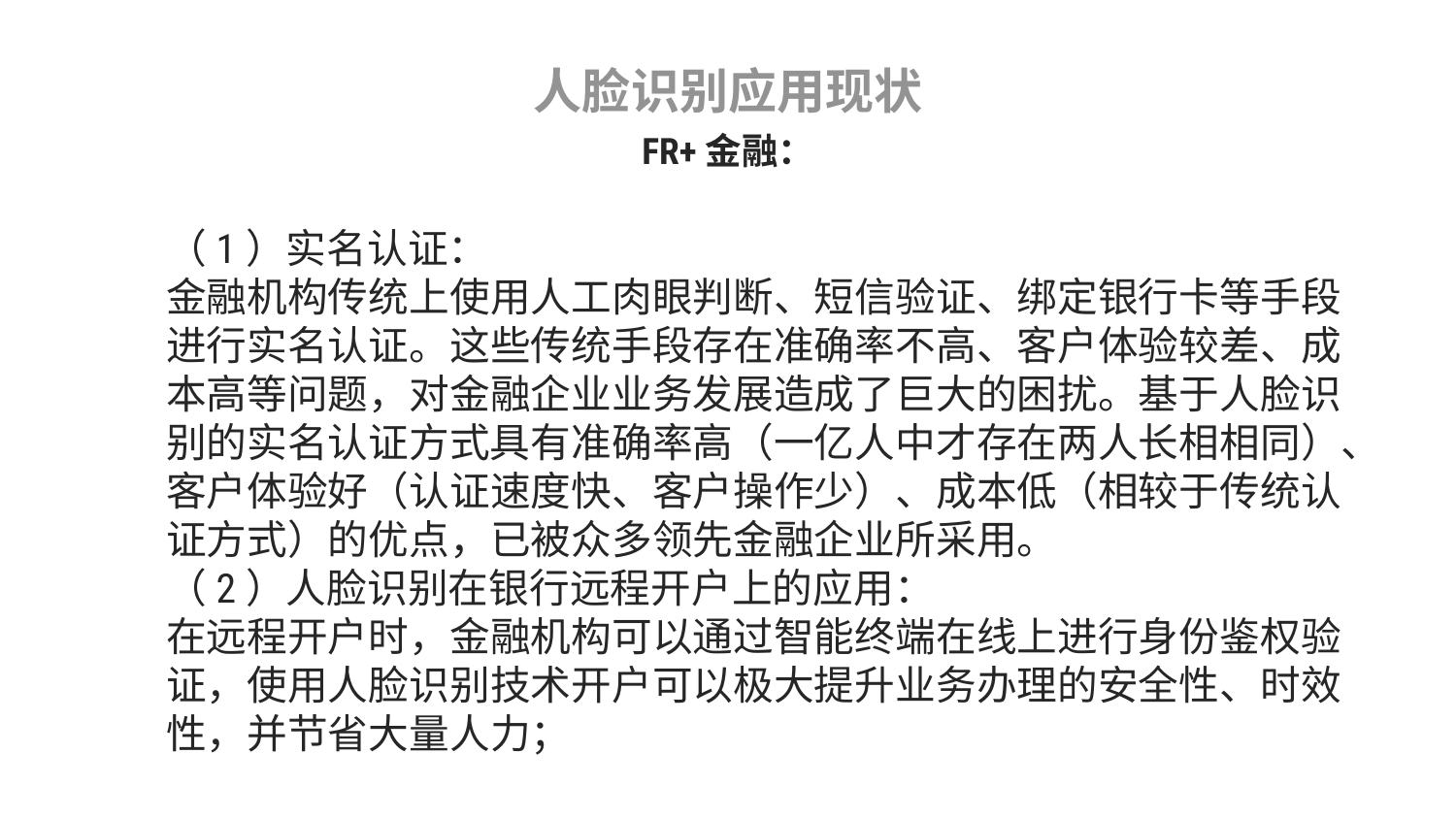

# 人脸识别应用现状
FR+金融：
（1）实名认证：
金融机构传统上使用人工肉眼判断、短信验证、绑定银行卡等手段进行实名认证。这些传统手段存在准确率不高、客户体验较差、成本高等问题，对金融企业业务发展造成了巨大的困扰。基于人脸识别的实名认证方式具有准确率高（一亿人中才存在两人长相相同）、客户体验好（认证速度快、客户操作少）、成本低（相较于传统认证方式）的优点，已被众多领先金融企业所采用。
（2）人脸识别在银行远程开户上的应用：
在远程开户时，金融机构可以通过智能终端在线上进行身份鉴权验证，使用人脸识别技术开户可以极大提升业务办理的安全性、时效性，并节省大量人力；